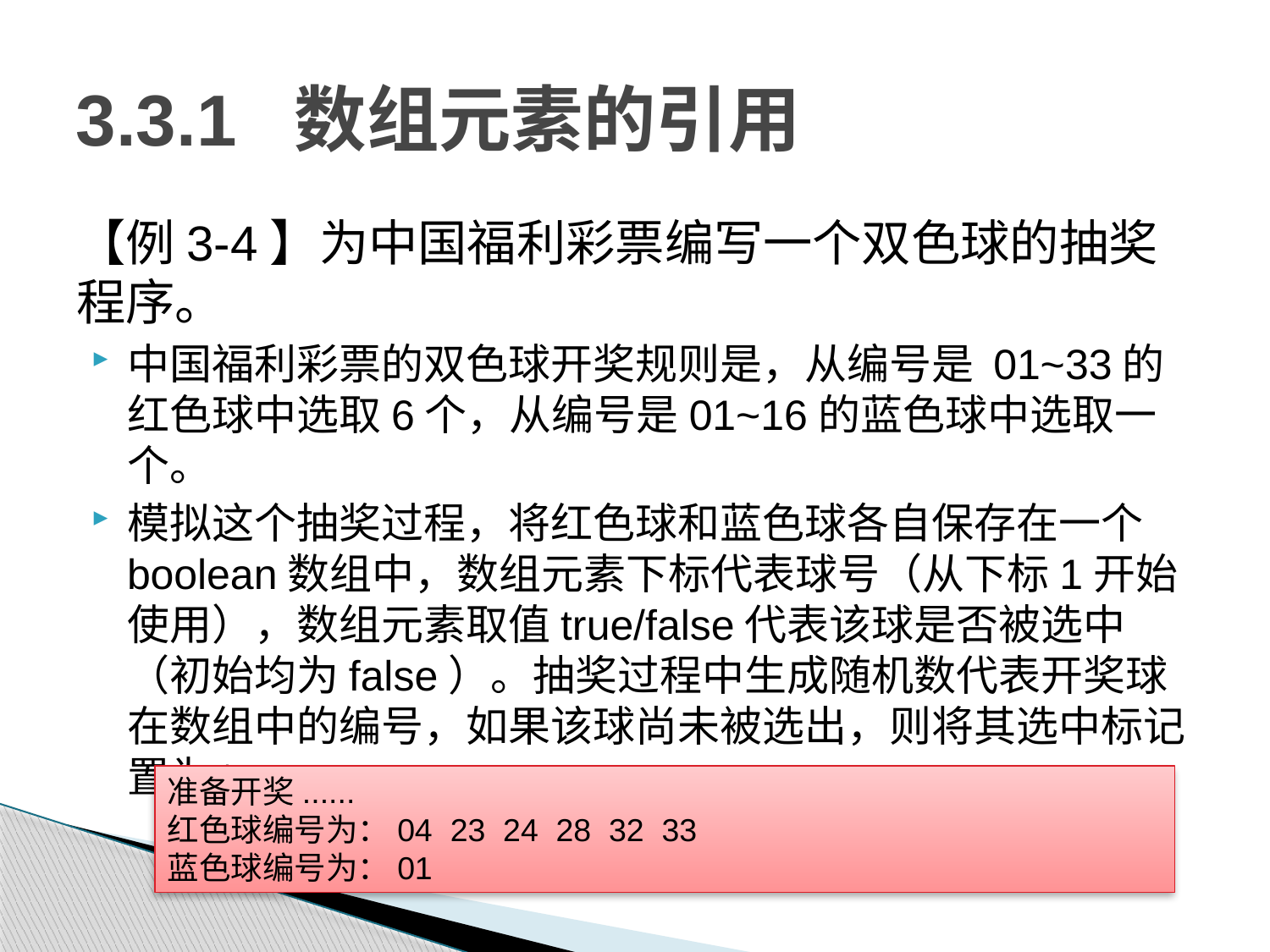

# 3.3.1  数组元素的引用
【例3-4】为中国福利彩票编写一个双色球的抽奖程序。
中国福利彩票的双色球开奖规则是，从编号是 01~33的红色球中选取6个，从编号是01~16的蓝色球中选取一个。
模拟这个抽奖过程，将红色球和蓝色球各自保存在一个boolean数组中，数组元素下标代表球号（从下标1开始使用），数组元素取值true/false代表该球是否被选中（初始均为false）。抽奖过程中生成随机数代表开奖球在数组中的编号，如果该球尚未被选出，则将其选中标记置为true。

准备开奖......
红色球编号为：04  23  24  28  32  33
蓝色球编号为：01